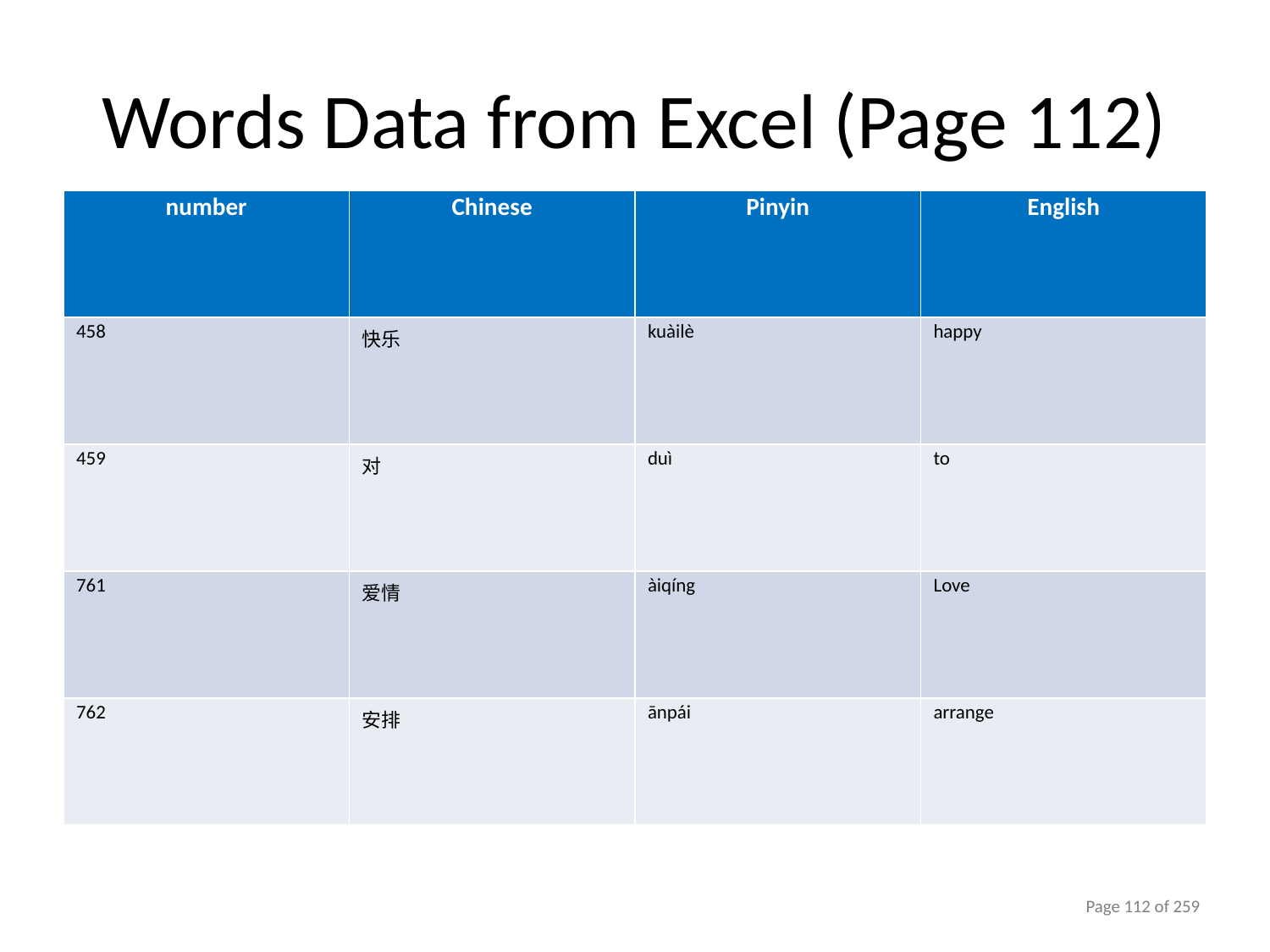

# Words Data from Excel (Page 112)
| number | Chinese | Pinyin | English |
| --- | --- | --- | --- |
| 458 | 快乐 | kuàilè | happy |
| 459 | 对 | duì | to |
| 761 | 爱情 | àiqíng | Love |
| 762 | 安排 | ānpái | arrange |

Page 112 of 259